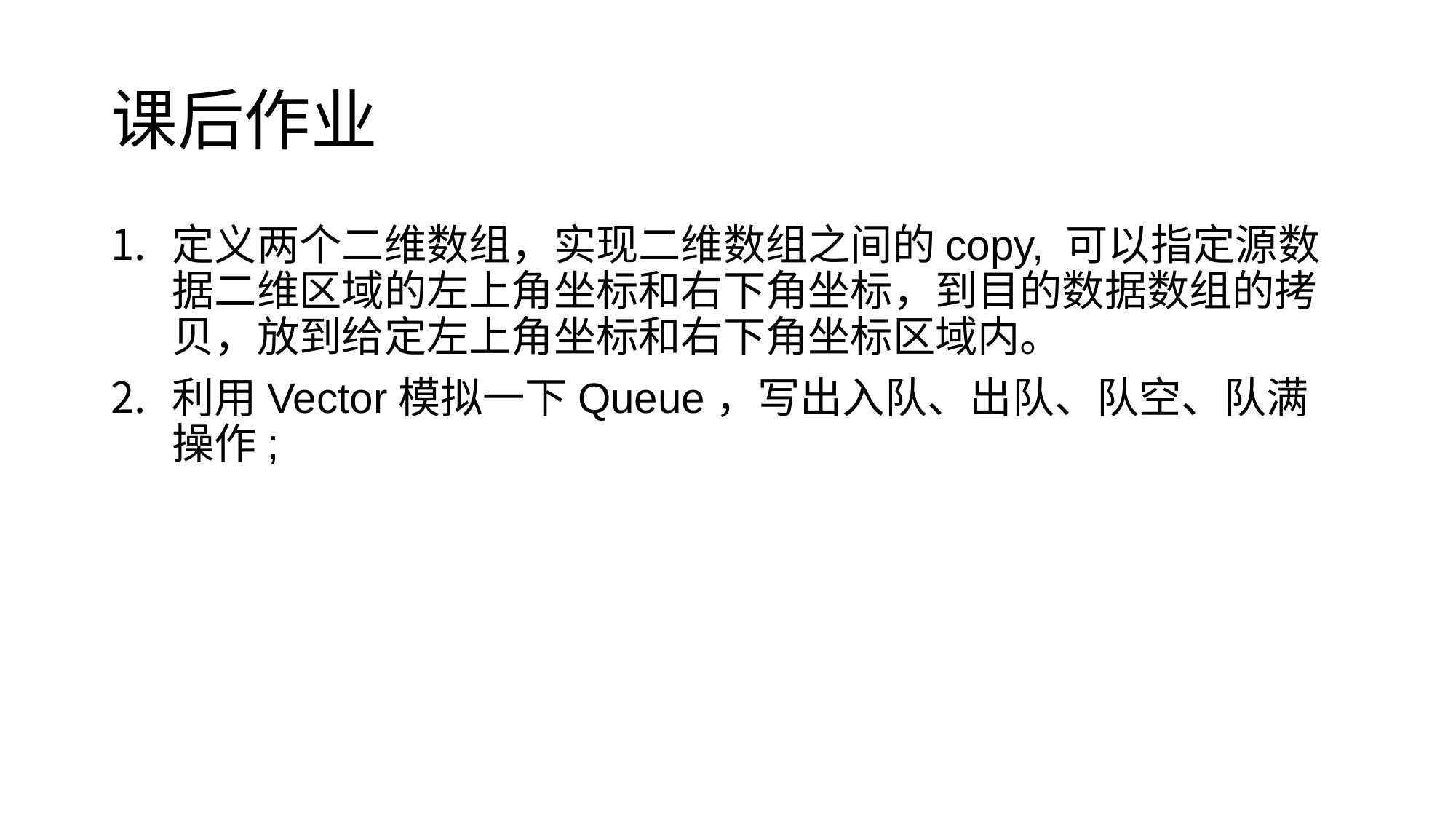

# 课后作业
定义两个二维数组，实现二维数组之间的copy, 可以指定源数据二维区域的左上角坐标和右下角坐标，到目的数据数组的拷贝，放到给定左上角坐标和右下角坐标区域内。
利用Vector模拟一下Queue，写出入队、出队、队空、队满操作;